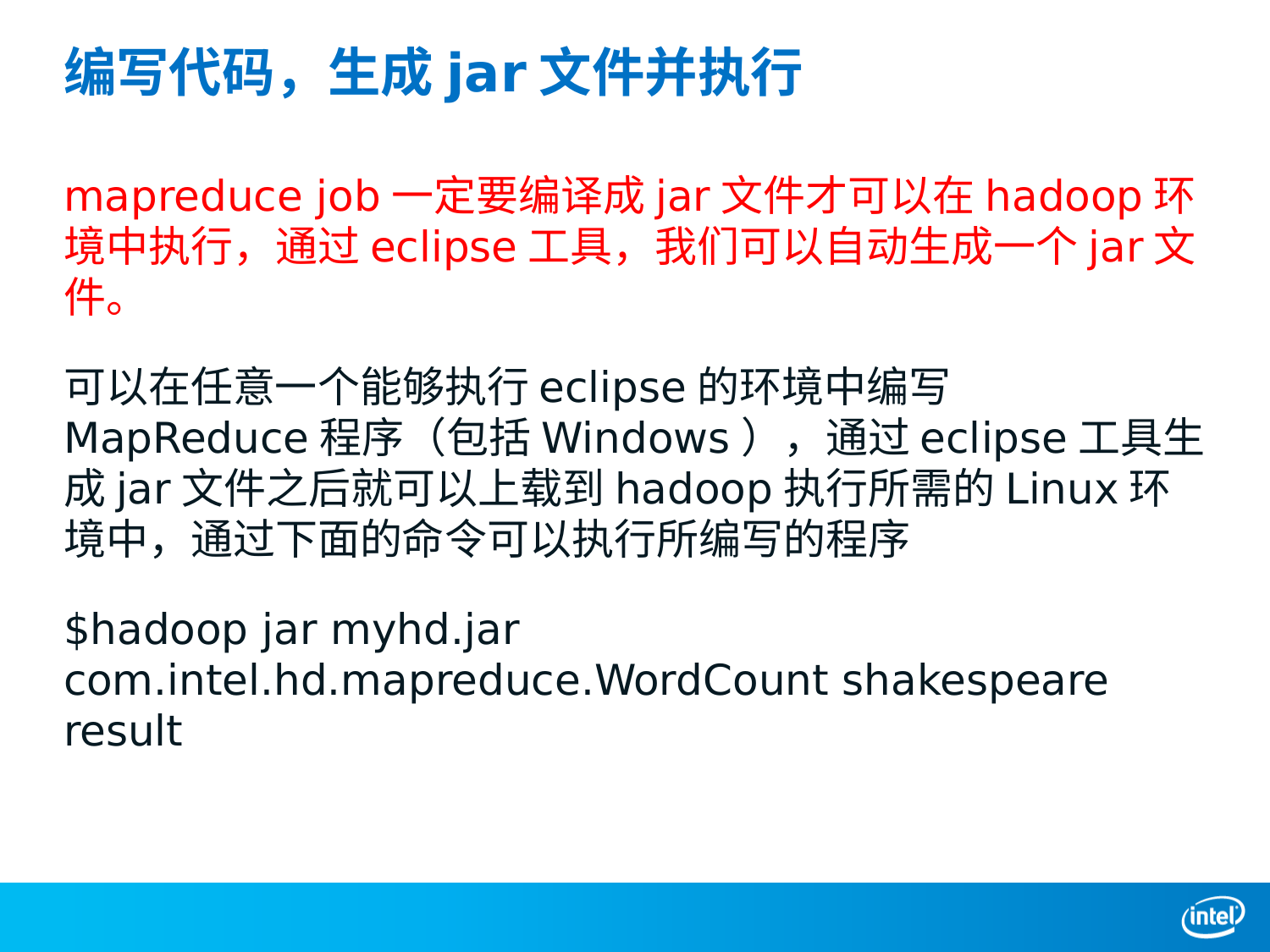

# 编写代码，生成jar文件并执行
mapreduce job一定要编译成jar文件才可以在hadoop环境中执行，通过eclipse工具，我们可以自动生成一个jar文件。
可以在任意一个能够执行eclipse的环境中编写MapReduce程序（包括Windows），通过eclipse工具生成jar文件之后就可以上载到hadoop执行所需的Linux环境中，通过下面的命令可以执行所编写的程序
$hadoop jar myhd.jar com.intel.hd.mapreduce.WordCount shakespeare result